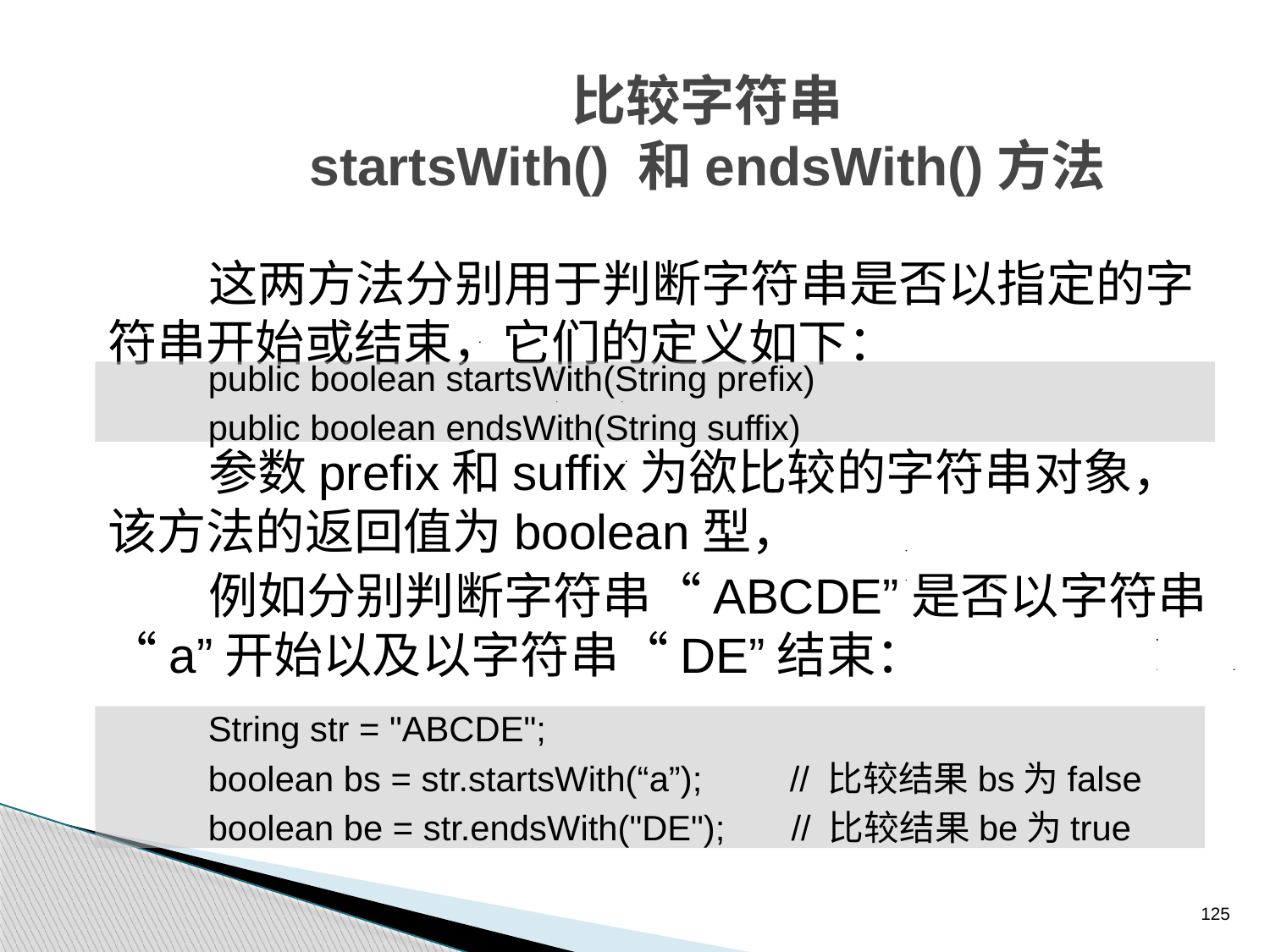

# 比较字符串 startsWith() 和endsWith()方法

这两方法分别用于判断字符串是否以指定的字符串开始或结束，它们的定义如下：

参数prefix和suffix为欲比较的字符串对象，该方法的返回值为boolean型，
例如分别判断字符串“ABCDE”是否以字符串“a”开始以及以字符串“DE”结束：

public boolean startsWith(String prefix)
public boolean endsWith(String suffix)

String str = "ABCDE";
boolean bs = str.startsWith(“a”);         // 比较结果bs为false
boolean be = str.endsWith("DE");	     // 比较结果be为true
125